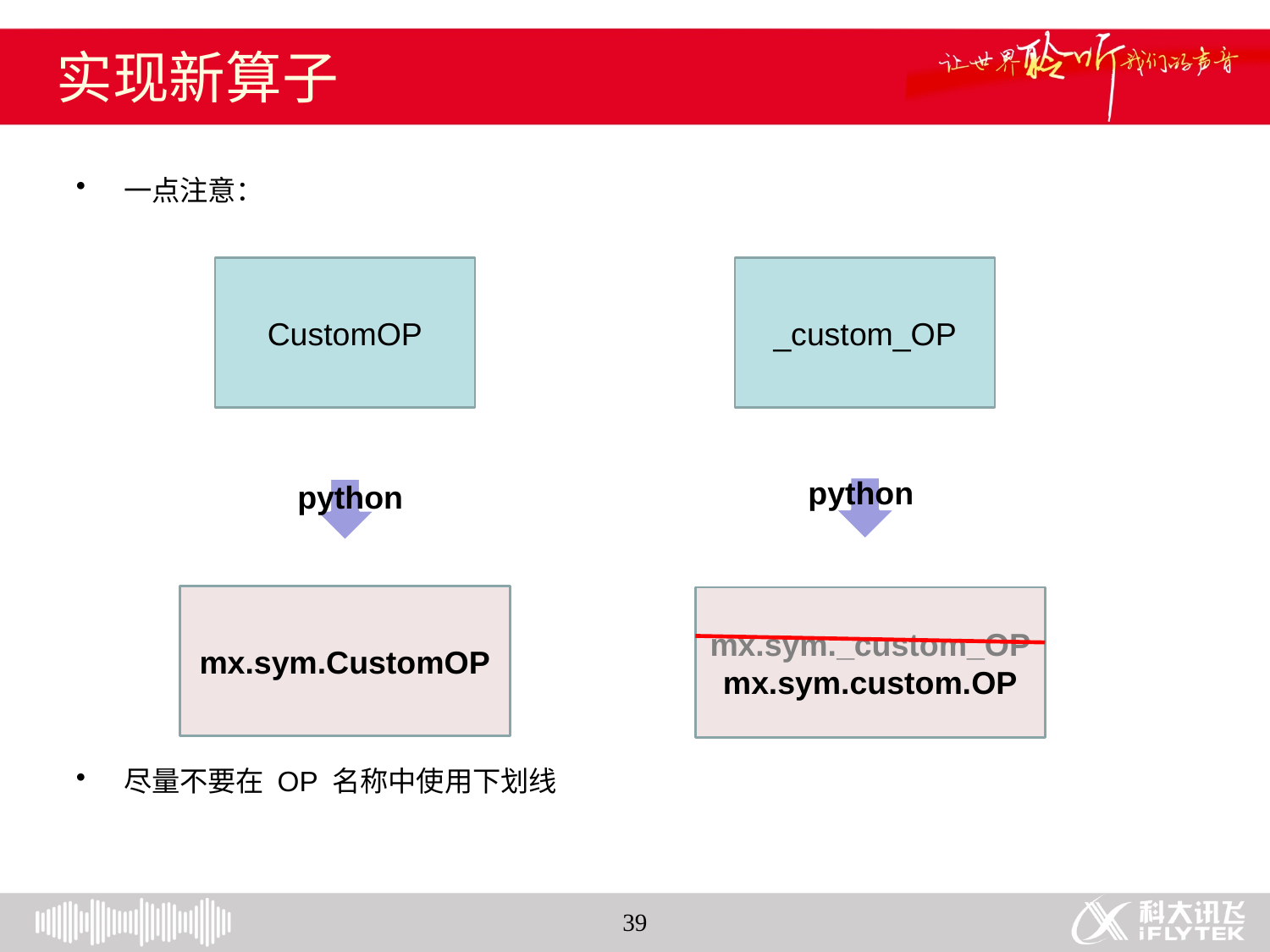

# 实现新算子
一点注意：

尽量不要在 OP 名称中使用下划线
CustomOP
_custom_OP
python
python

mx.sym.CustomOP
mx.sym._custom_OP
mx.sym.custom.OP
39